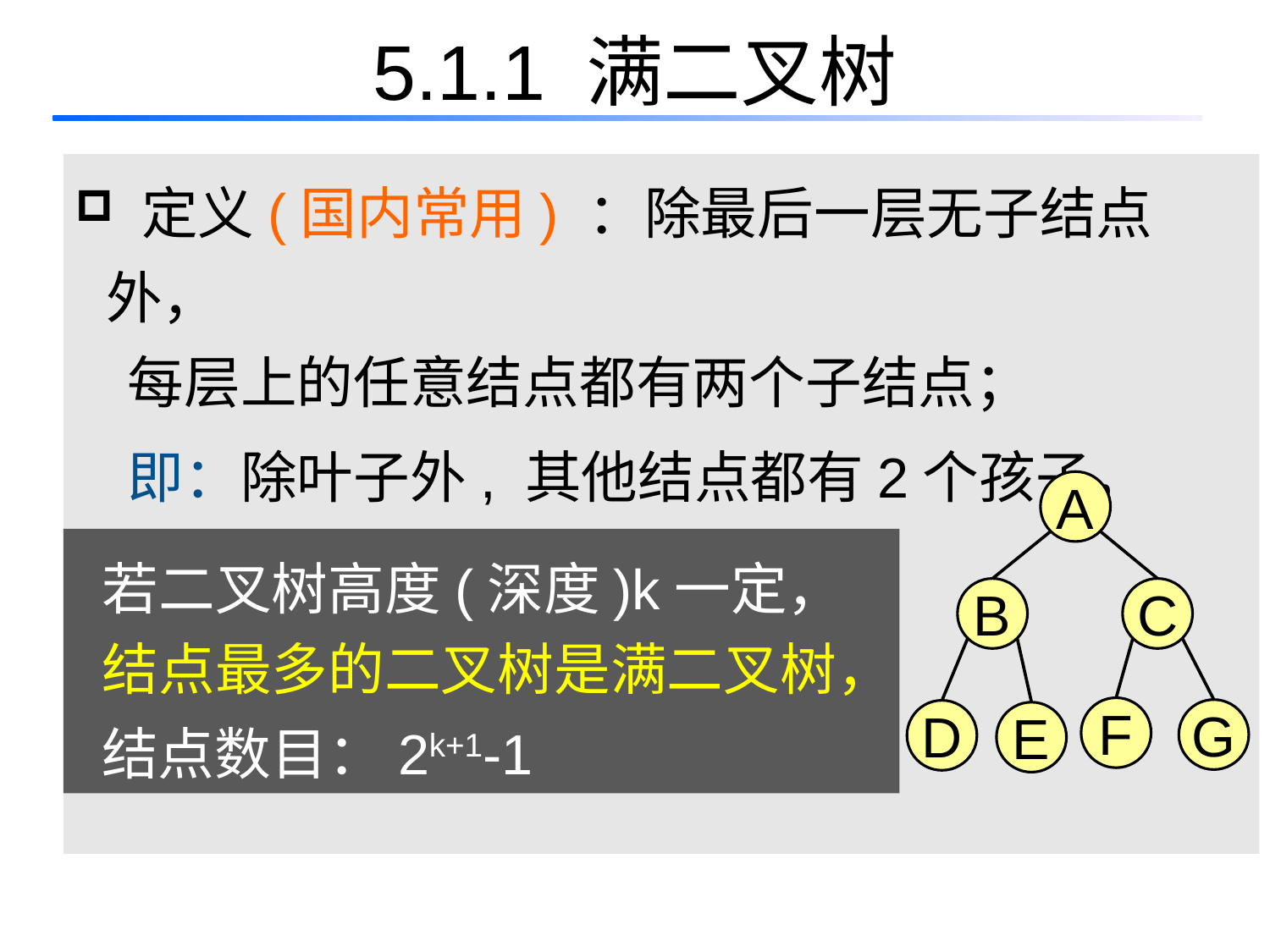

5.1.1 满二叉树

 定义(国内常用) ：除最后一层无子结点外，
   每层上的任意结点都有两个子结点；
   即：除叶子外, 其他结点都有2个孩子，
          且叶子结点都在最后一层；

A
 若二叉树高度(深度)k一定，
 结点最多的二叉树是满二叉树，

B
C
F
 结点数目：2k+1-1
G
D
E